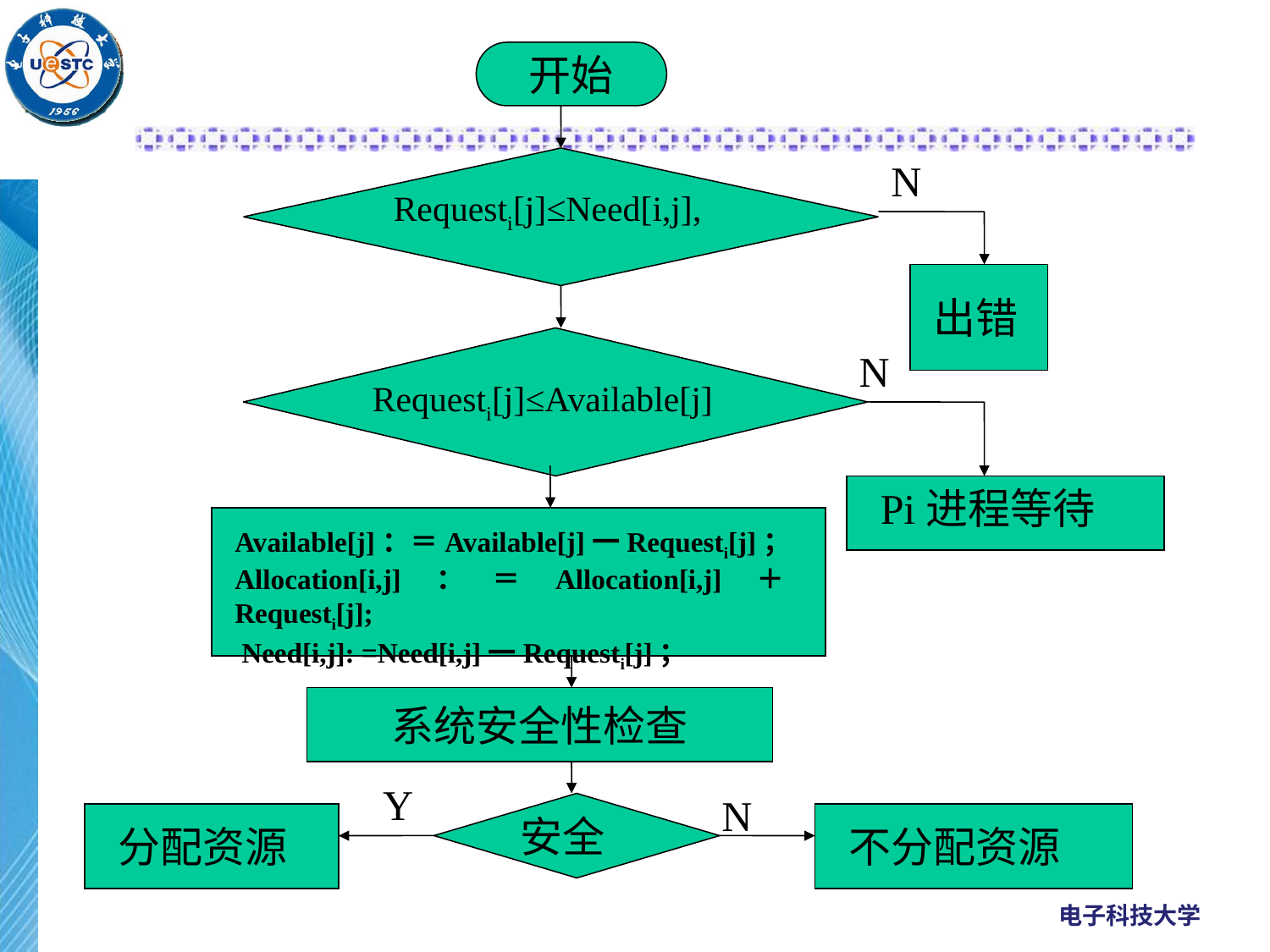

#
开始

N
Requesti[j]≤Need[i,j],

出错

N
Requesti[j]≤Available[j]

Pi进程等待

Available[j]：＝Available[j]一Requesti[j]；
Allocation[i,j]：＝Allocation[i,j]＋Requesti[j];
 Need[i,j]: =Need[i,j]一Requesti[j]；

系统安全性检查

Y
N

安全

分配资源
不分配资源